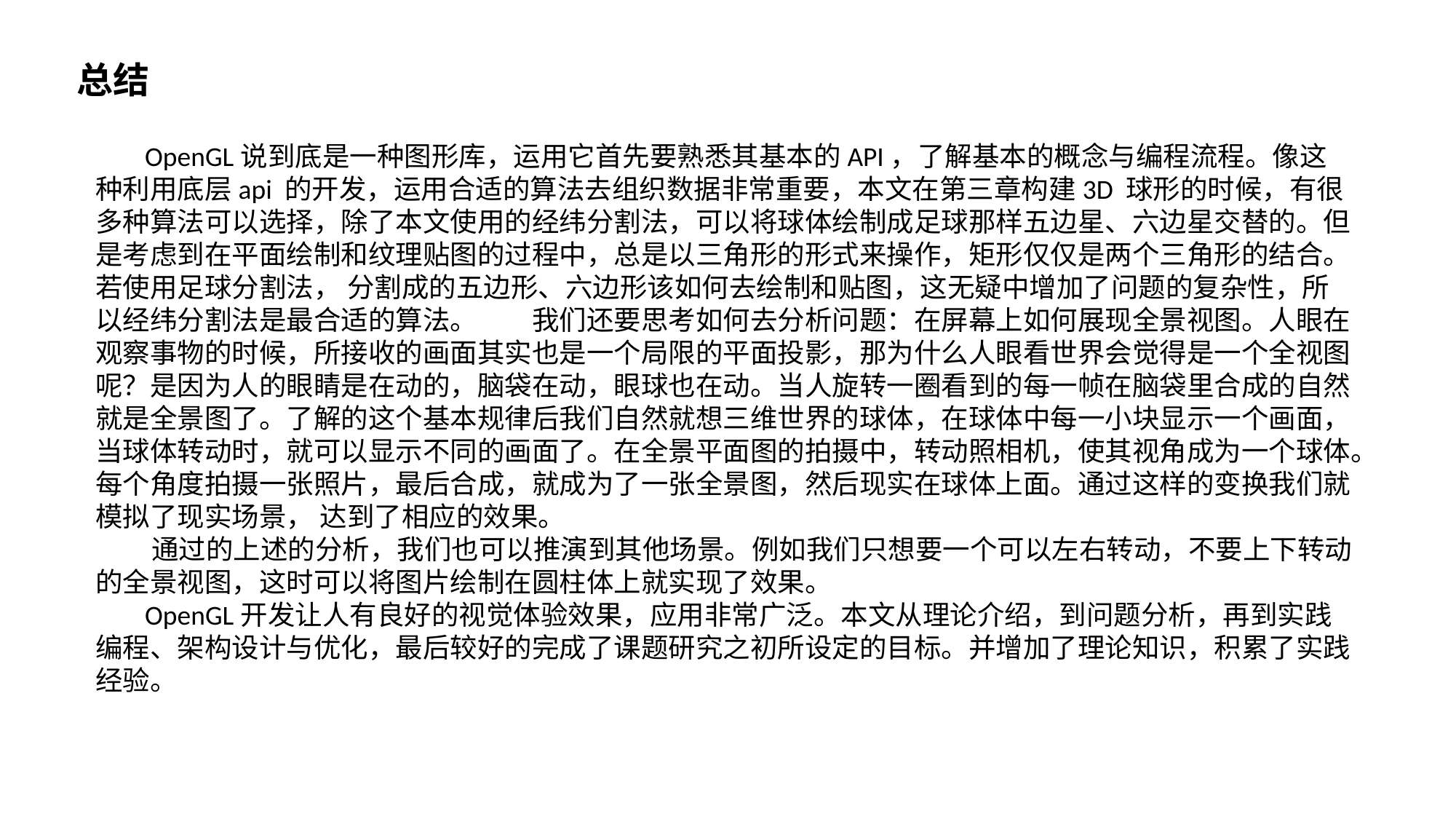

总结
        OpenGL说到底是一种图形库，运用它首先要熟悉其基本的API，了解基本的概念与编程流程。像这种利用底层api 的开发，运用合适的算法去组织数据非常重要，本文在第三章构建3D 球形的时候，有很多种算法可以选择，除了本文使用的经纬分割法，可以将球体绘制成足球那样五边星、六边星交替的。但是考虑到在平面绘制和纹理贴图的过程中，总是以三角形的形式来操作，矩形仅仅是两个三角形的结合。若使用足球分割法， 分割成的五边形、六边形该如何去绘制和贴图，这无疑中增加了问题的复杂性，所以经纬分割法是最合适的算法。	我们还要思考如何去分析问题：在屏幕上如何展现全景视图。人眼在观察事物的时候，所接收的画面其实也是一个局限的平面投影，那为什么人眼看世界会觉得是一个全视图呢？是因为人的眼睛是在动的，脑袋在动，眼球也在动。当人旋转一圈看到的每一帧在脑袋里合成的自然就是全景图了。了解的这个基本规律后我们自然就想三维世界的球体，在球体中每一小块显示一个画面，当球体转动时，就可以显示不同的画面了。在全景平面图的拍摄中，转动照相机，使其视角成为一个球体。每个角度拍摄一张照片，最后合成，就成为了一张全景图，然后现实在球体上面。通过这样的变换我们就模拟了现实场景， 达到了相应的效果。
        通过的上述的分析，我们也可以推演到其他场景。例如我们只想要一个可以左右转动，不要上下转动的全景视图，这时可以将图片绘制在圆柱体上就实现了效果。
        OpenGL开发让人有良好的视觉体验效果，应用非常广泛。本文从理论介绍，到问题分析，再到实践编程、架构设计与优化，最后较好的完成了课题研究之初所设定的目标。并增加了理论知识，积累了实践经验。